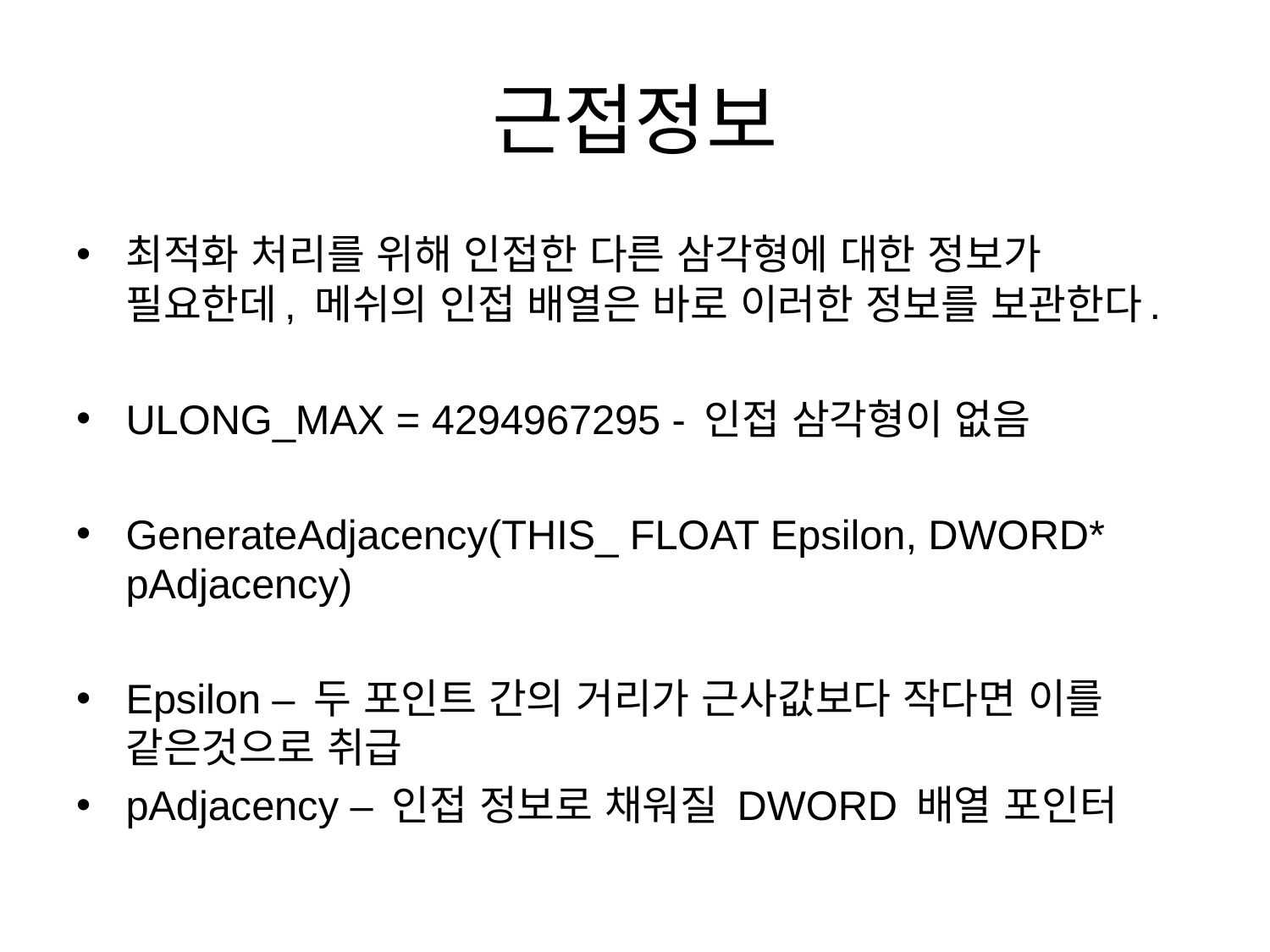

# 근접정보
최적화 처리를 위해 인접한 다른 삼각형에 대한 정보가 필요한데, 메쉬의 인접 배열은 바로 이러한 정보를 보관한다.

ULONG_MAX = 4294967295 - 인접 삼각형이 없음

GenerateAdjacency(THIS_ FLOAT Epsilon, DWORD* pAdjacency)

Epsilon – 두 포인트 간의 거리가 근사값보다 작다면 이를 같은것으로 취급
pAdjacency – 인접 정보로 채워질 DWORD 배열 포인터